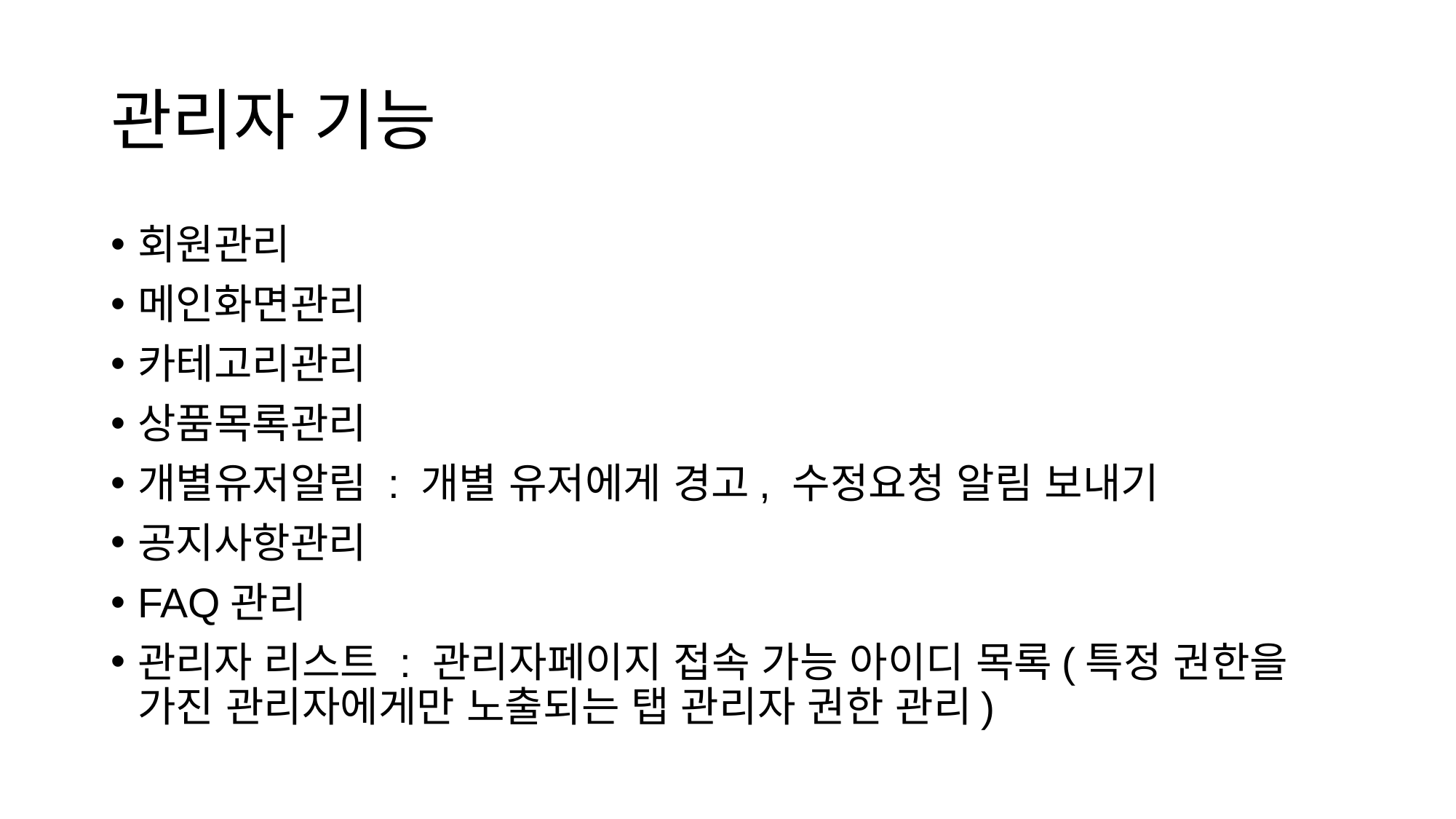

# 관리자 기능
회원관리
메인화면관리
카테고리관리
상품목록관리
개별유저알림 : 개별 유저에게 경고, 수정요청 알림 보내기
공지사항관리
FAQ관리
관리자 리스트 : 관리자페이지 접속 가능 아이디 목록(특정 권한을 가진 관리자에게만 노출되는 탭 관리자 권한 관리)